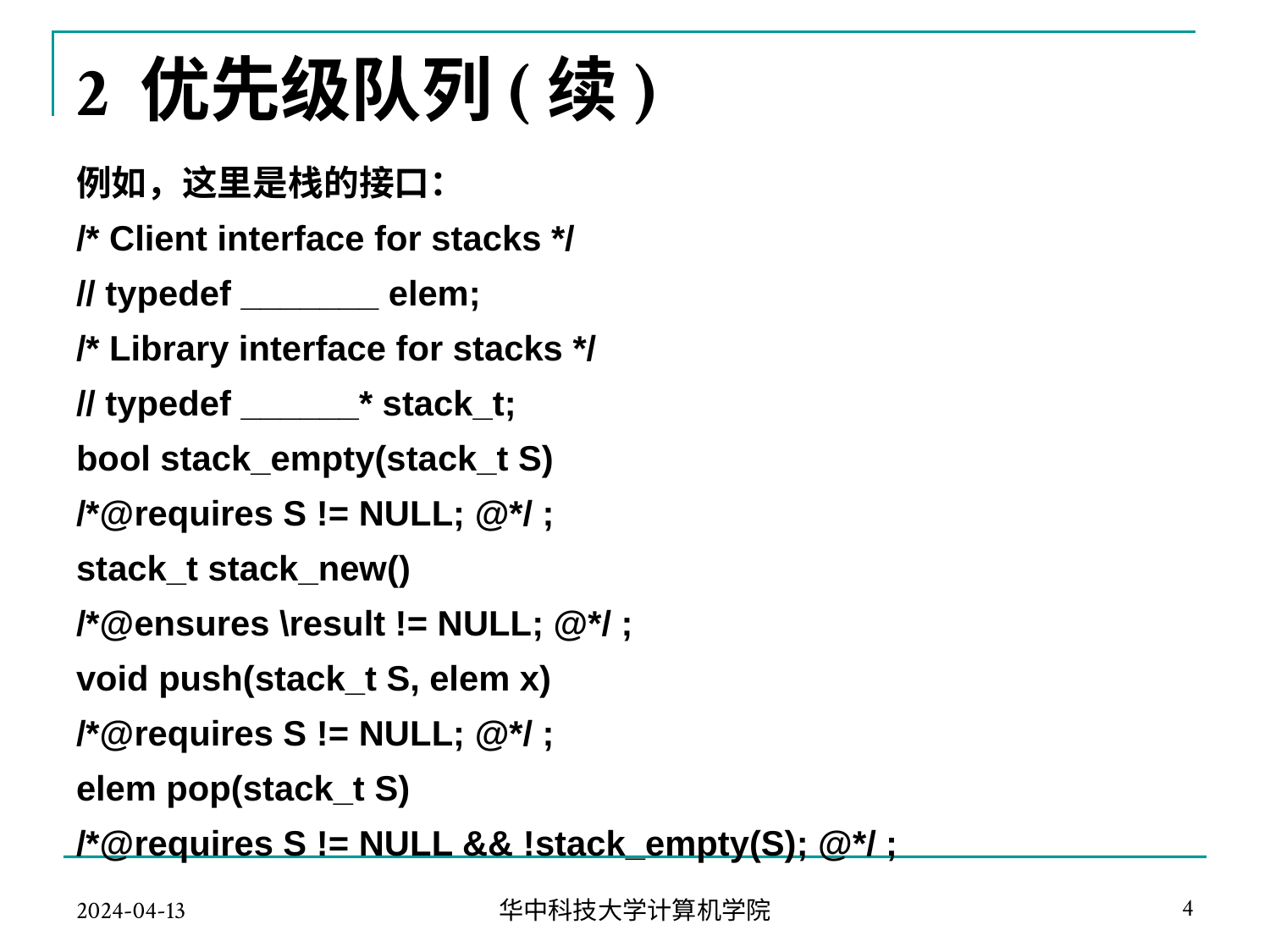

# 2 优先级队列(续)
例如，这里是栈的接口：
/* Client interface for stacks */
// typedef _______ elem;
/* Library interface for stacks */
// typedef ______* stack_t;
bool stack_empty(stack_t S)
/*@requires S != NULL; @*/ ;
stack_t stack_new()
/*@ensures \result != NULL; @*/ ;
void push(stack_t S, elem x)
/*@requires S != NULL; @*/ ;
elem pop(stack_t S)
/*@requires S != NULL && !stack_empty(S); @*/ ;
2024-04-13
4
华中科技大学计算机学院